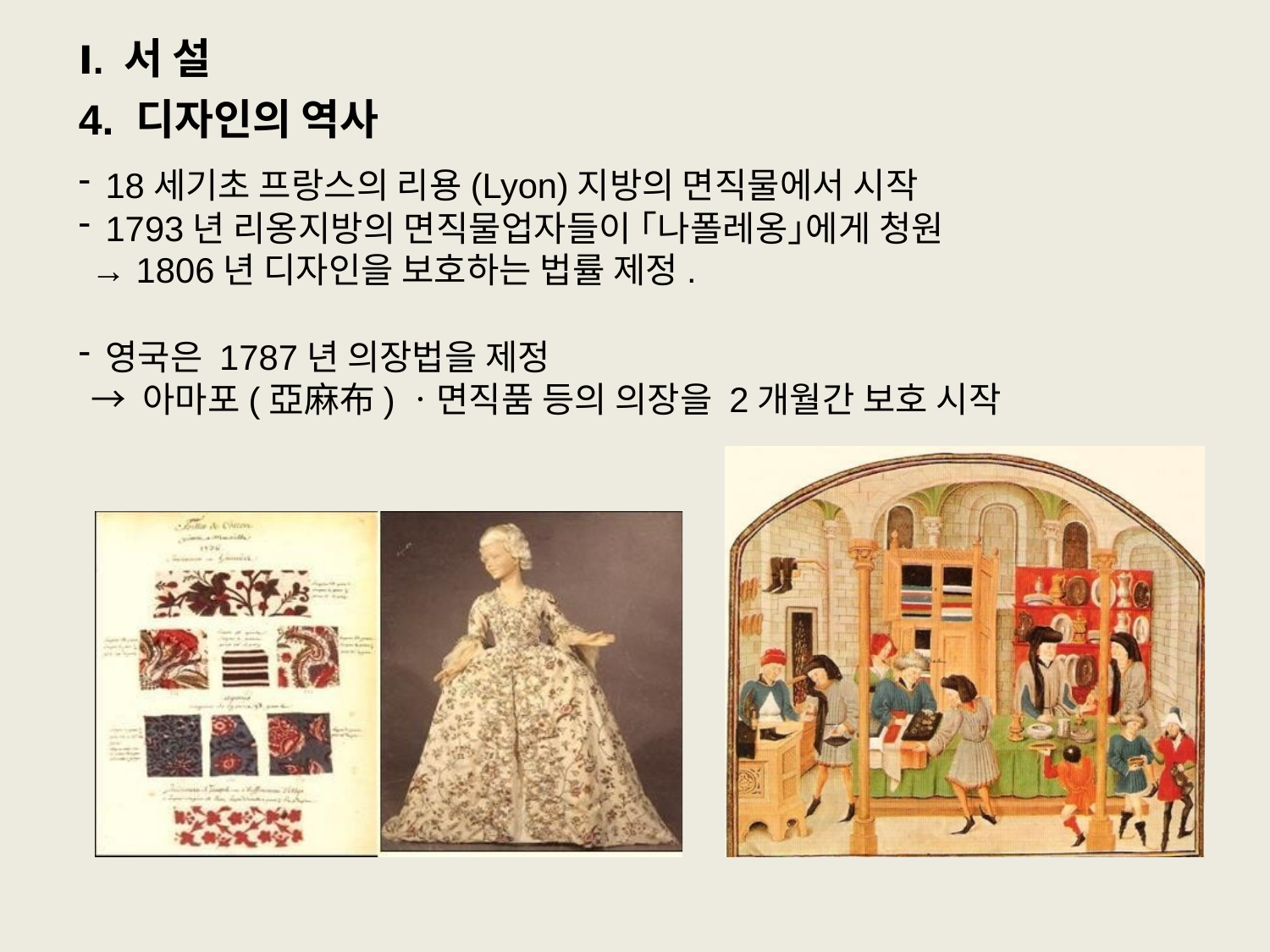

# Ⅰ. 서 설
4. 디자인의 역사
18세기초 프랑스의 리용(Lyon)지방의 면직물에서 시작
1793년 리옹지방의 면직물업자들이 ｢나폴레옹｣에게 청원
→ 1806년 디자인을 보호하는 법률 제정.

영국은 1787년 의장법을 제정
→ 아마포(亞麻布)ㆍ면직품 등의 의장을 2개월간 보호 시작